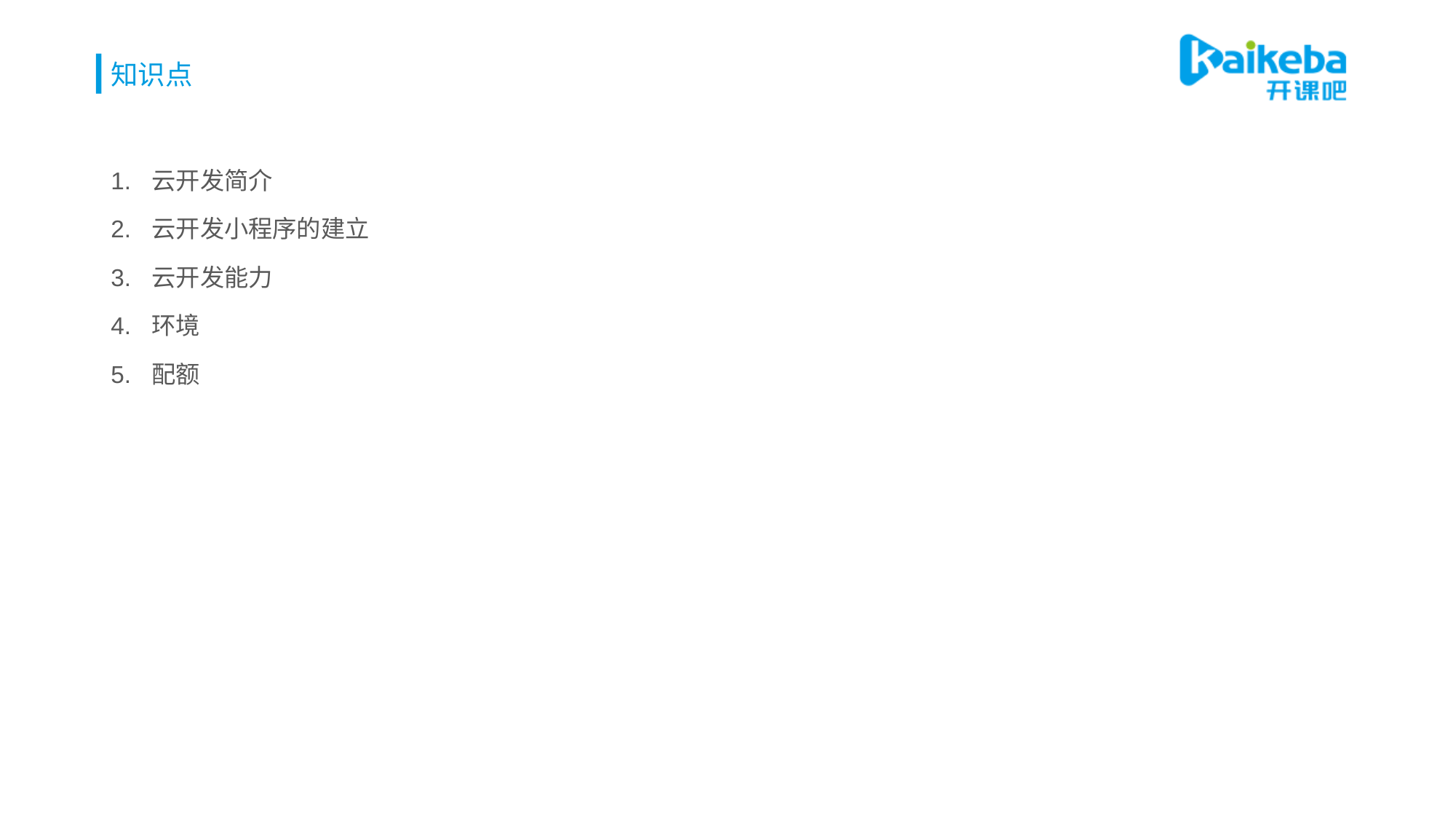

# 知识点
云开发简介
云开发小程序的建立
云开发能力
环境
配额